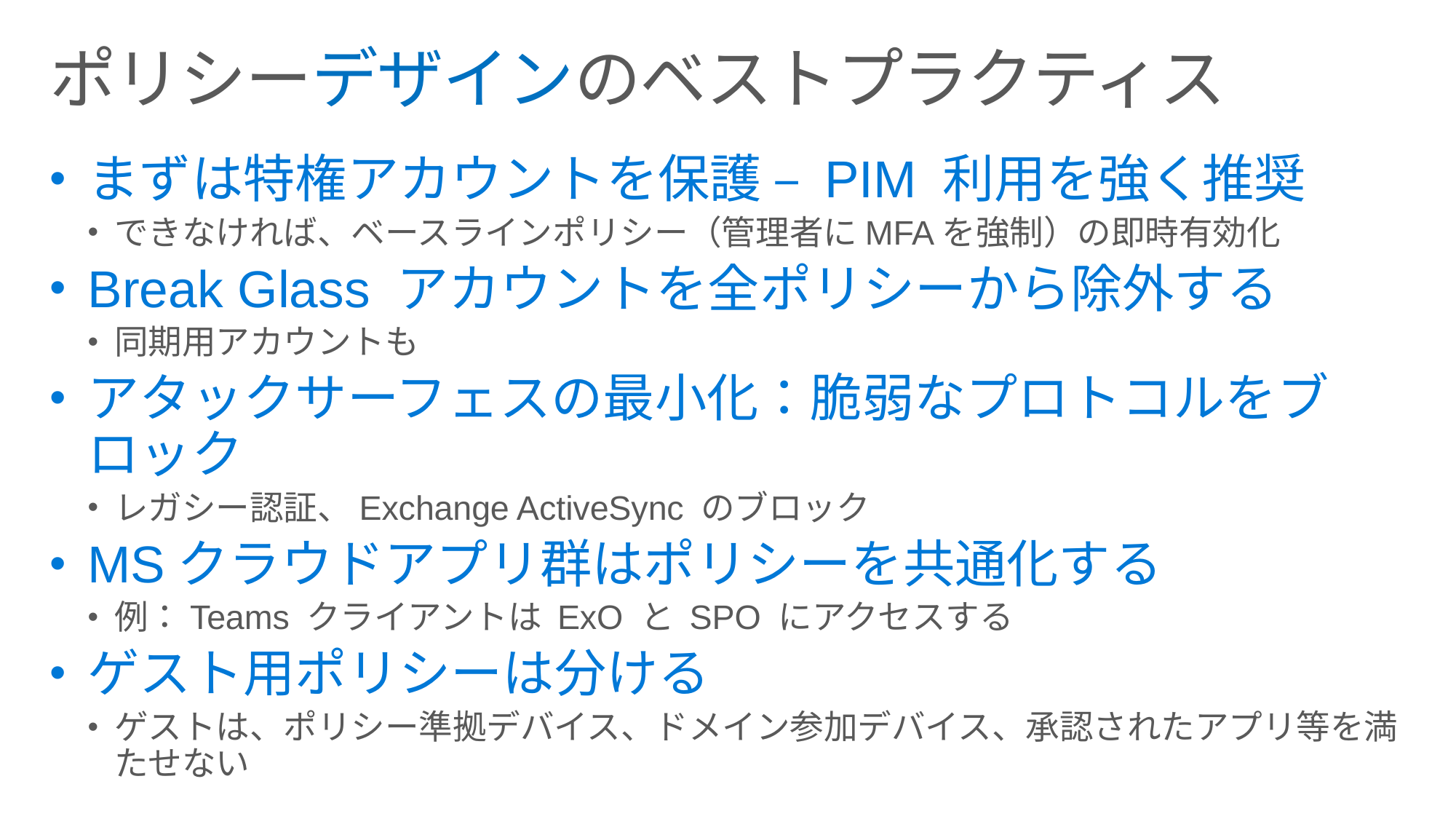

# ポリシーデザインのベストプラクティス
まずは特権アカウントを保護 – PIM 利用を強く推奨
できなければ、ベースラインポリシー（管理者にMFAを強制）の即時有効化
Break Glass アカウントを全ポリシーから除外する
同期用アカウントも
アタックサーフェスの最小化：脆弱なプロトコルをブロック
レガシー認証、Exchange ActiveSync のブロック
MSクラウドアプリ群はポリシーを共通化する
例：Teams クライアントは ExO と SPO にアクセスする
ゲスト用ポリシーは分ける
ゲストは、ポリシー準拠デバイス、ドメイン参加デバイス、承認されたアプリ等を満たせない